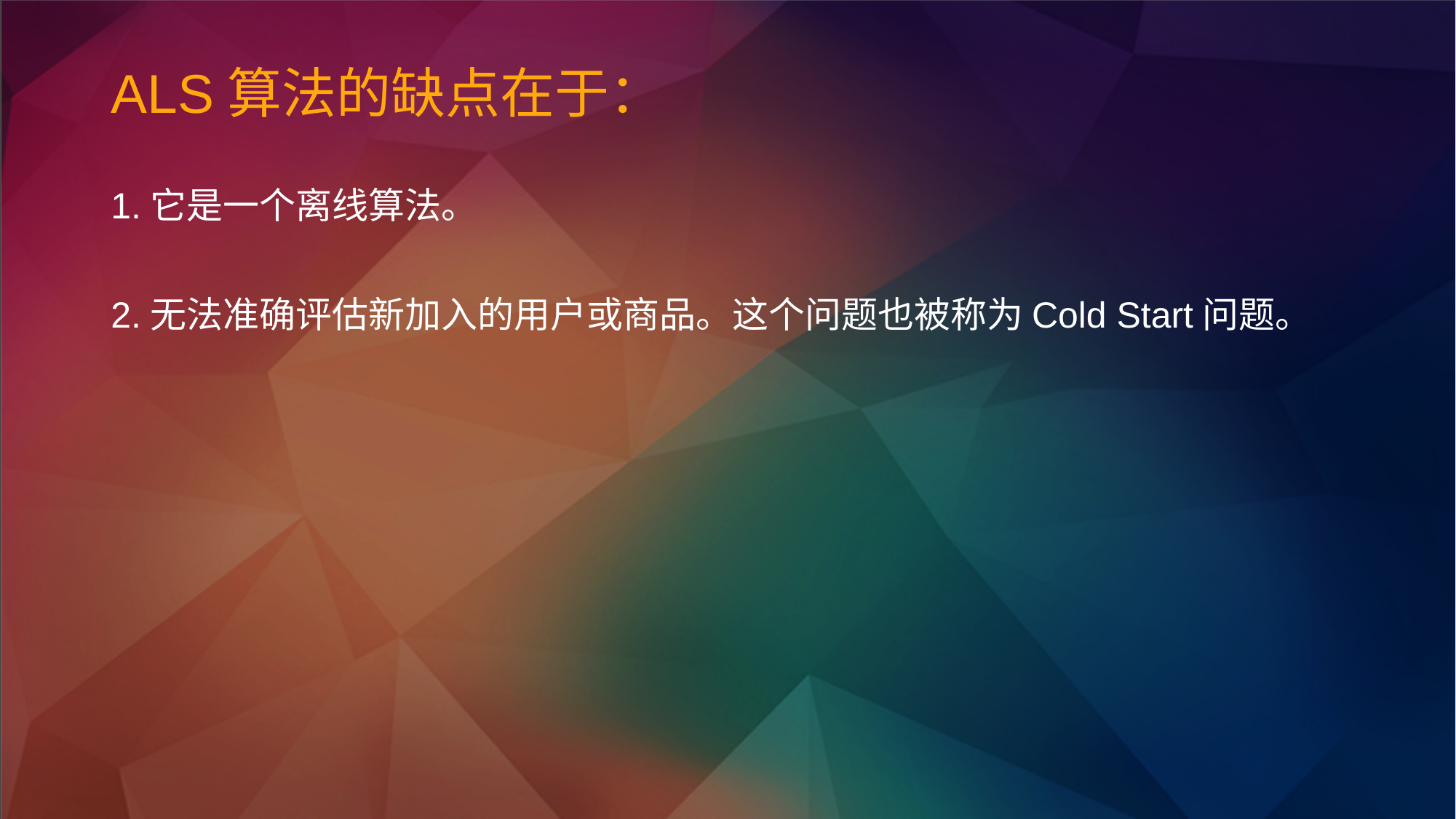

# ALS算法的缺点在于：
1.它是一个离线算法。

2.无法准确评估新加入的用户或商品。这个问题也被称为Cold Start问题。